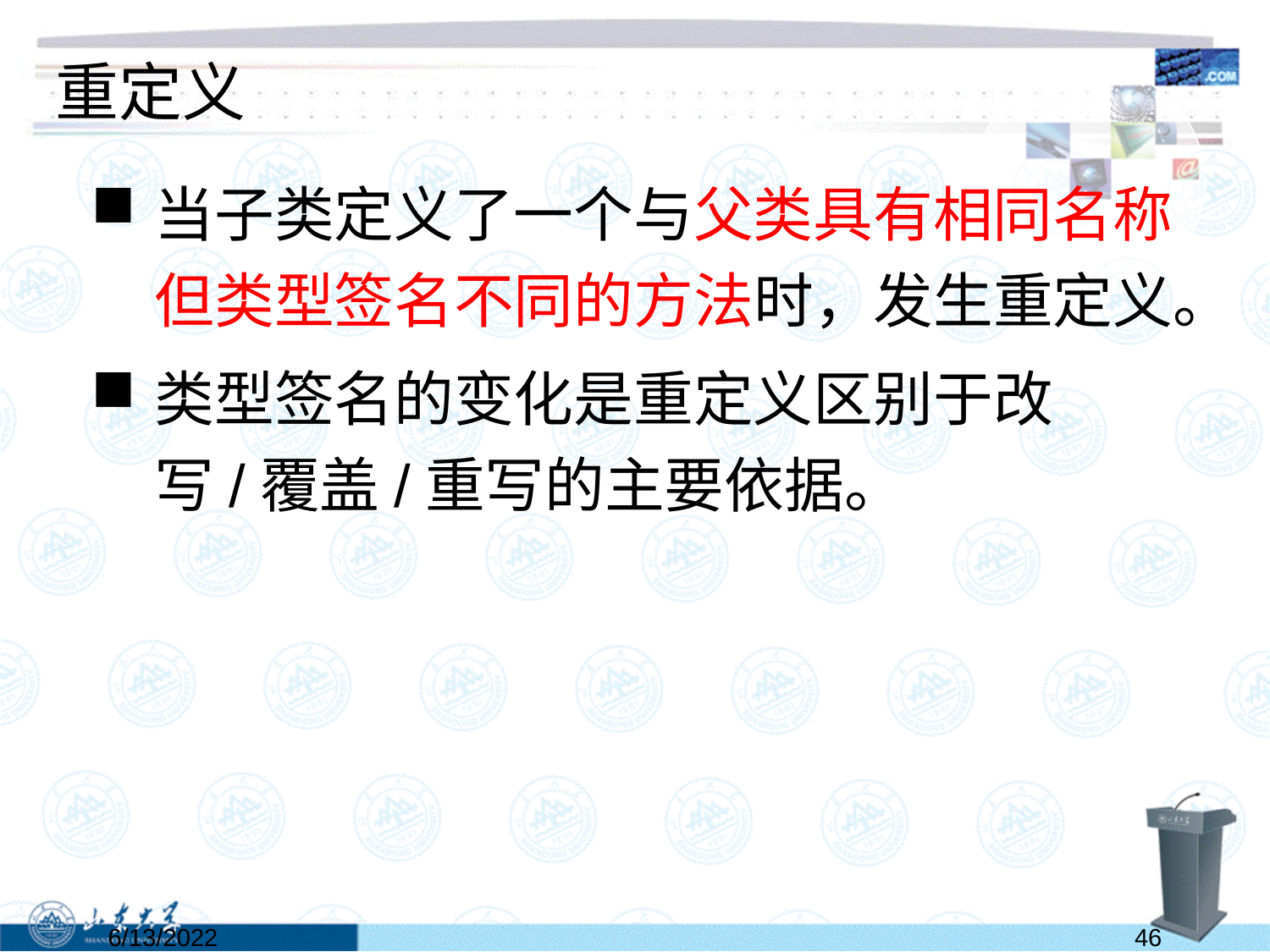

# 重定义
当子类定义了一个与父类具有相同名称但类型签名不同的方法时，发生重定义。
类型签名的变化是重定义区别于改写/覆盖/重写的主要依据。
6/13/2022
46